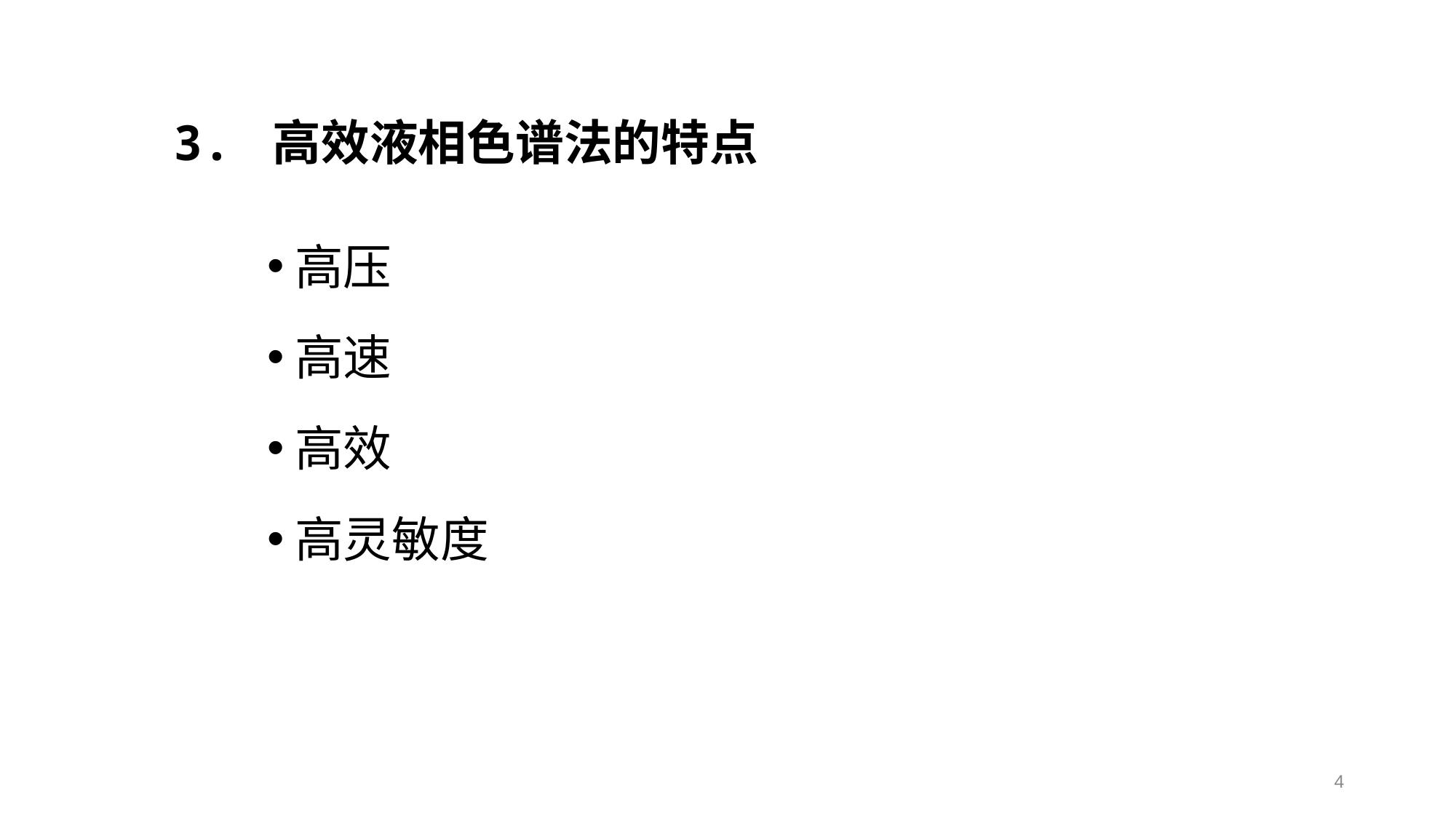

3. 高效液相色谱法的特点
高压
高速
高效
高灵敏度
4